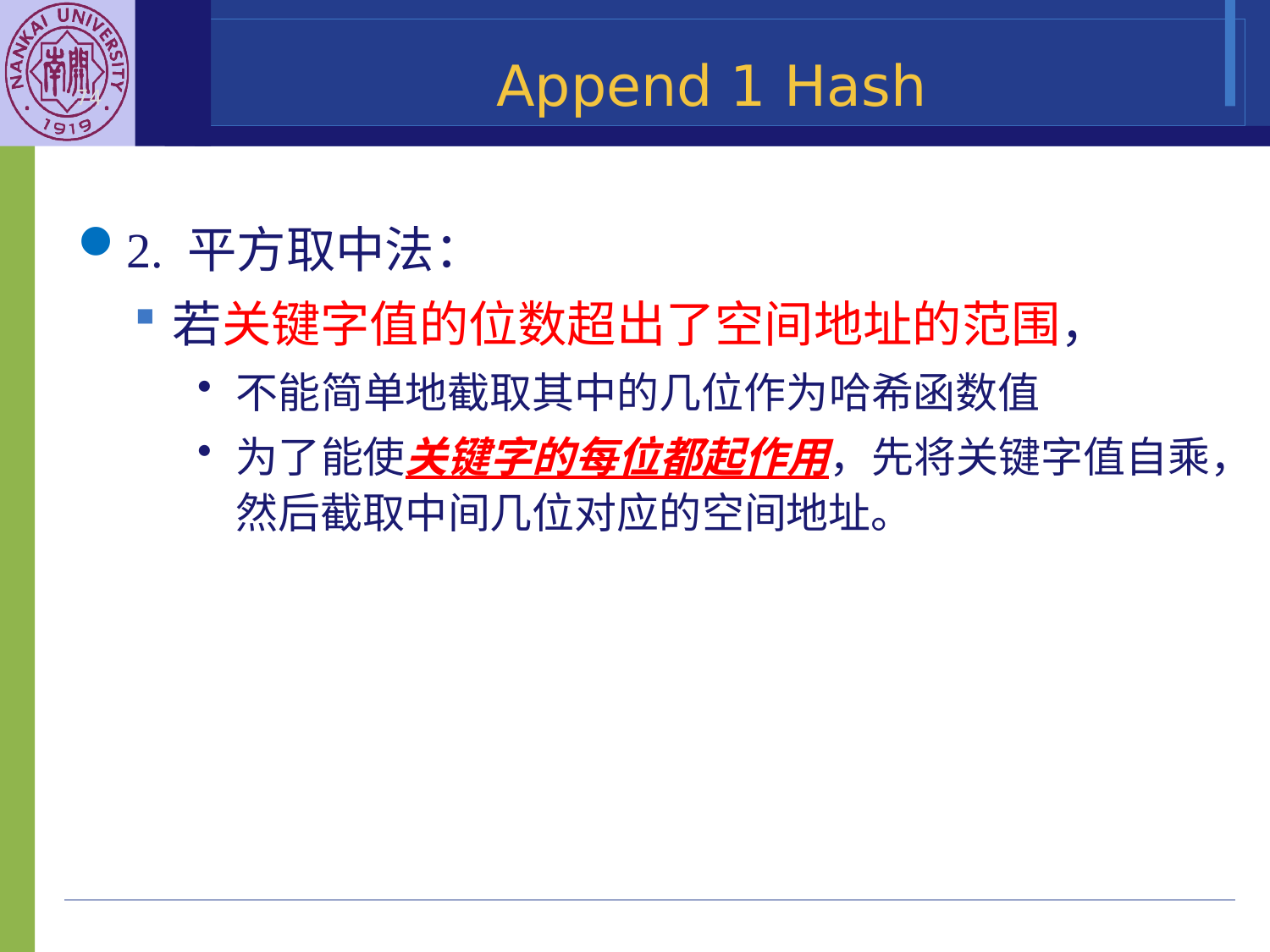

Append 1 Hash
74

2. 平方取中法：
若关键字值的位数超出了空间地址的范围，
不能简单地截取其中的几位作为哈希函数值
为了能使关键字的每位都起作用，先将关键字值自乘，然后截取中间几位对应的空间地址。